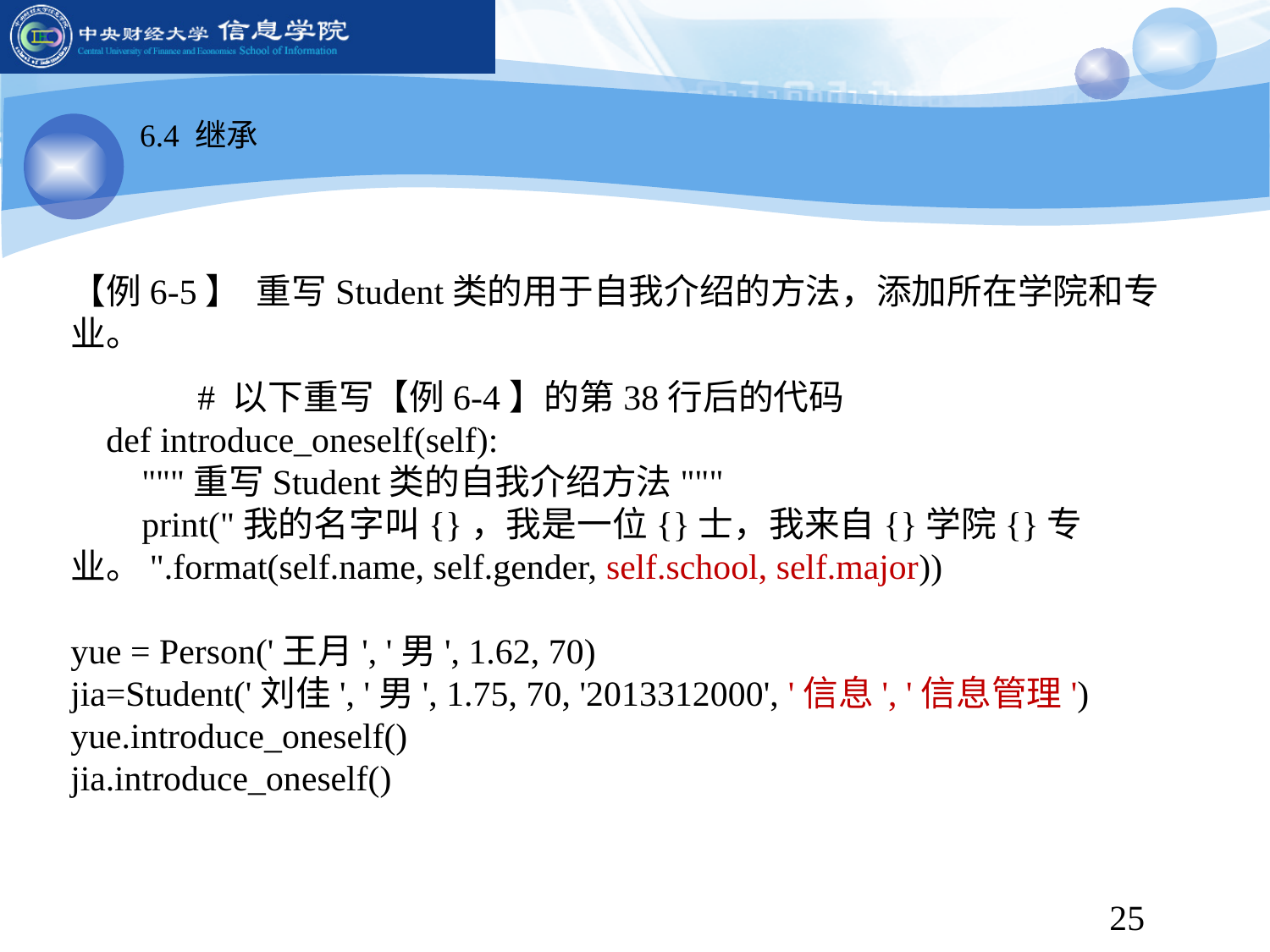

6.4 继承
【例6-5】  重写Student类的用于自我介绍的方法，添加所在学院和专业。

 	# 以下重写【例6-4】的第38行后的代码
    def introduce_oneself(self):
        """重写Student类的自我介绍方法"""
        print("我的名字叫{}，我是一位{}士，我来自{}学院{}专业。".format(self.name, self.gender, self.school, self.major))

yue = Person('王月', '男', 1.62, 70)
jia=Student('刘佳', '男', 1.75, 70, '2013312000', '信息', '信息管理')
yue.introduce_oneself()
jia.introduce_oneself()